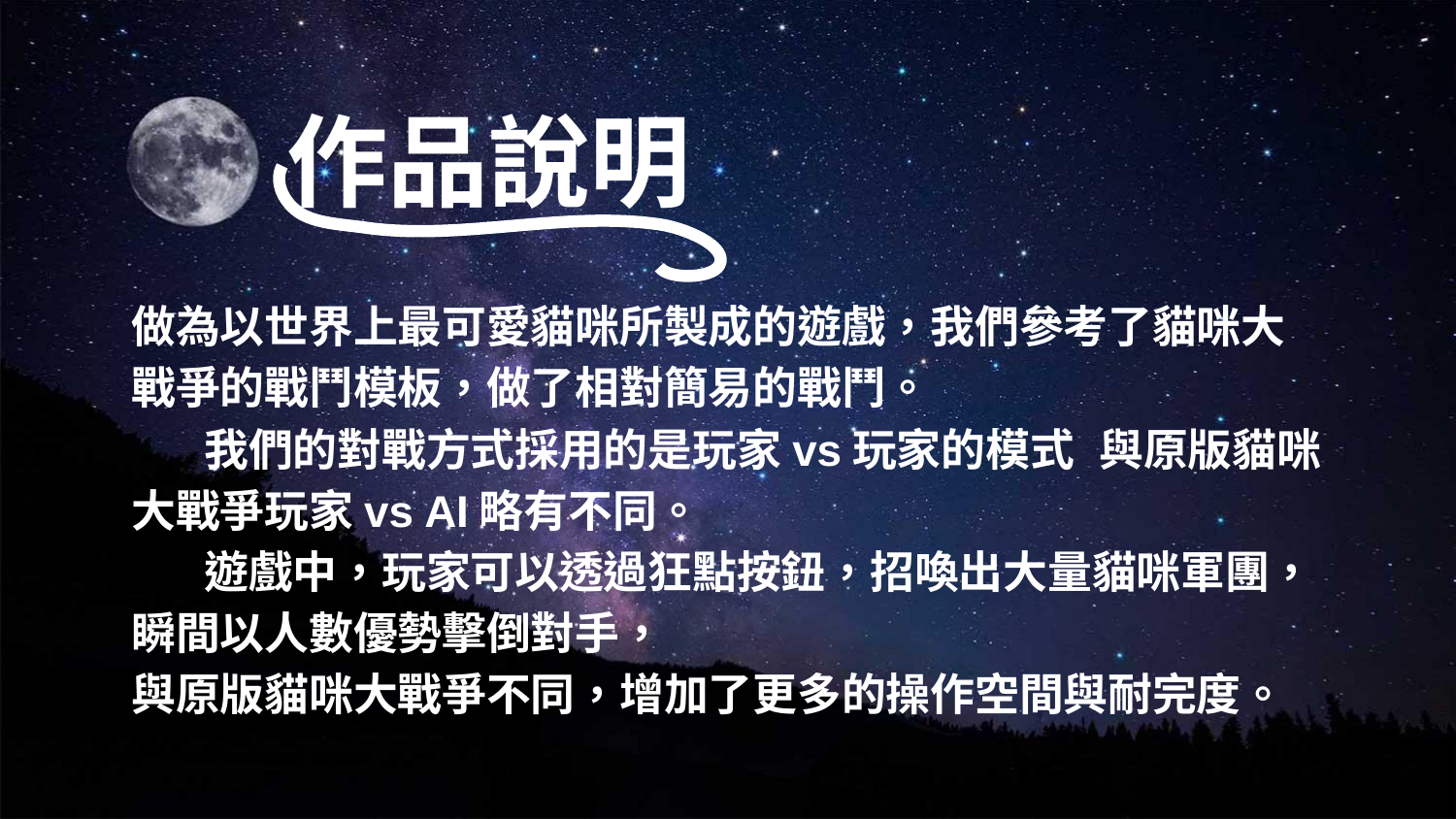

作品說明

做為以世界上最可愛貓咪所製成的遊戲，我們參考了貓咪大戰爭的戰鬥模板，做了相對簡易的戰鬥。
我們的對戰方式採用的是玩家vs玩家的模式  與原版貓咪大戰爭玩家vs AI略有不同。
遊戲中，玩家可以透過狂點按鈕，招喚出大量貓咪軍團，瞬間以人數優勢擊倒對手，
與原版貓咪大戰爭不同，增加了更多的操作空間與耐完度。